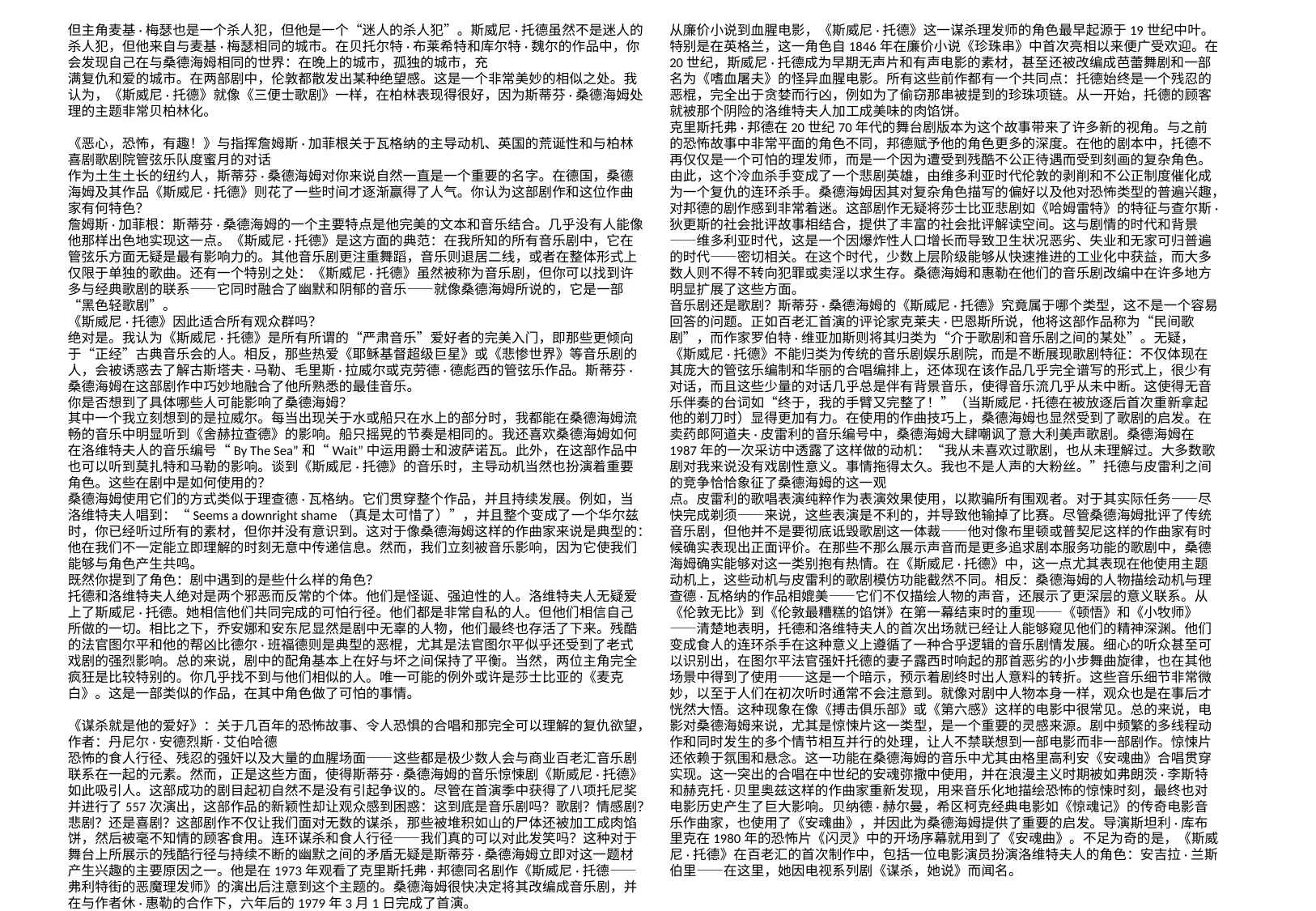

但主角麦基·梅瑟也是一个杀人犯，但他是一个“迷人的杀人犯”。斯威尼·托德虽然不是迷人的杀人犯，但他来自与麦基·梅瑟相同的城市。在贝托尔特·布莱希特和库尔特·魏尔的作品中，你会发现自己在与桑德海姆相同的世界：在晚上的城市，孤独的城市，充
满复仇和爱的城市。在两部剧中，伦敦都散发出某种绝望感。这是一个非常美妙的相似之处。我认为，《斯威尼·托德》就像《三便士歌剧》一样，在柏林表现得很好，因为斯蒂芬·桑德海姆处理的主题非常贝柏林化。

《恶心，恐怖，有趣！》与指挥詹姆斯·加菲根关于瓦格纳的主导动机、英国的荒诞性和与柏林喜剧歌剧院管弦乐队度蜜月的对话
作为土生土长的纽约人，斯蒂芬·桑德海姆对你来说自然一直是一个重要的名字。在德国，桑德海姆及其作品《斯威尼·托德》则花了一些时间才逐渐赢得了人气。你认为这部剧作和这位作曲家有何特色？
詹姆斯·加菲根：斯蒂芬·桑德海姆的一个主要特点是他完美的文本和音乐结合。几乎没有人能像他那样出色地实现这一点。《斯威尼·托德》是这方面的典范：在我所知的所有音乐剧中，它在管弦乐方面无疑是最有影响力的。其他音乐剧更注重舞蹈，音乐则退居二线，或者在整体形式上仅限于单独的歌曲。还有一个特别之处：《斯威尼·托德》虽然被称为音乐剧，但你可以找到许多与经典歌剧的联系——它同时融合了幽默和阴郁的音乐——就像桑德海姆所说的，它是一部“黑色轻歌剧”。
《斯威尼·托德》因此适合所有观众群吗？
绝对是。我认为《斯威尼·托德》是所有所谓的“严肃音乐”爱好者的完美入门，即那些更倾向于“正经”古典音乐会的人。相反，那些热爱《耶稣基督超级巨星》或《悲惨世界》等音乐剧的人，会被诱惑去了解古斯塔夫·马勒、毛里斯·拉威尔或克劳德·德彪西的管弦乐作品。斯蒂芬·桑德海姆在这部剧作中巧妙地融合了他所熟悉的最佳音乐。
你是否想到了具体哪些人可能影响了桑德海姆？
其中一个我立刻想到的是拉威尔。每当出现关于水或船只在水上的部分时，我都能在桑德海姆流畅的音乐中明显听到《舍赫拉查德》的影响。船只摇晃的节奏是相同的。我还喜欢桑德海姆如何在洛维特夫人的音乐编号“By The Sea”和“Wait”中运用爵士和波萨诺瓦。此外，在这部作品中也可以听到莫扎特和马勒的影响。谈到《斯威尼·托德》的音乐时，主导动机当然也扮演着重要角色。这些在剧中是如何使用的？
桑德海姆使用它们的方式类似于理查德·瓦格纳。它们贯穿整个作品，并且持续发展。例如，当洛维特夫人唱到：“Seems a downright shame（真是太可惜了）”，并且整个变成了一个华尔兹时，你已经听过所有的素材，但你并没有意识到。这对于像桑德海姆这样的作曲家来说是典型的：他在我们不一定能立即理解的时刻无意中传递信息。然而，我们立刻被音乐影响，因为它使我们能够与角色产生共鸣。
既然你提到了角色：剧中遇到的是些什么样的角色？
托德和洛维特夫人绝对是两个邪恶而反常的个体。他们是怪诞、强迫性的人。洛维特夫人无疑爱上了斯威尼·托德。她相信他们共同完成的可怕行径。他们都是非常自私的人。但他们相信自己所做的一切。相比之下，乔安娜和安东尼显然是剧中无辜的人物，他们最终也存活了下来。残酷的法官图尔平和他的帮凶比德尔·班福德则是典型的恶棍，尤其是法官图尔平似乎还受到了老式戏剧的强烈影响。总的来说，剧中的配角基本上在好与坏之间保持了平衡。当然，两位主角完全疯狂是比较特别的。你几乎找不到与他们相似的人。唯一可能的例外或许是莎士比亚的《麦克白》。这是一部类似的作品，在其中角色做了可怕的事情。

《谋杀就是他的爱好》：关于几百年的恐怖故事、令人恐惧的合唱和那完全可以理解的复仇欲望，作者：丹尼尔·安德烈斯·艾伯哈德
恐怖的食人行径、残忍的强奸以及大量的血腥场面——这些都是极少数人会与商业百老汇音乐剧联系在一起的元素。然而，正是这些方面，使得斯蒂芬·桑德海姆的音乐惊悚剧《斯威尼·托德》如此吸引人。这部成功的剧目起初自然不是没有引起争议的。尽管在首演季中获得了八项托尼奖并进行了557次演出，这部作品的新颖性却让观众感到困惑：这到底是音乐剧吗？歌剧？情感剧？悲剧？还是喜剧？这部剧作不仅让我们面对无数的谋杀，那些被堆积如山的尸体还被加工成肉馅饼，然后被毫不知情的顾客食用。连环谋杀和食人行径——我们真的可以对此发笑吗？这种对于舞台上所展示的残酷行径与持续不断的幽默之间的矛盾无疑是斯蒂芬·桑德海姆立即对这一题材产生兴趣的主要原因之一。他是在1973年观看了克里斯托弗·邦德同名剧作《斯威尼·托德——弗利特街的恶魔理发师》的演出后注意到这个主题的。桑德海姆很快决定将其改编成音乐剧，并在与作者休·惠勒的合作下，六年后的1979年3月1日完成了首演。

从廉价小说到血腥电影，《斯威尼·托德》这一谋杀理发师的角色最早起源于19世纪中叶。特别是在英格兰，这一角色自1846年在廉价小说《珍珠串》中首次亮相以来便广受欢迎。在20世纪，斯威尼·托德成为早期无声片和有声电影的素材，甚至还被改编成芭蕾舞剧和一部名为《嗜血屠夫》的怪异血腥电影。所有这些前作都有一个共同点：托德始终是一个残忍的恶棍，完全出于贪婪而行凶，例如为了偷窃那串被提到的珍珠项链。从一开始，托德的顾客就被那个阴险的洛维特夫人加工成美味的肉馅饼。
克里斯托弗·邦德在20世纪70年代的舞台剧版本为这个故事带来了许多新的视角。与之前的恐怖故事中非常平面的角色不同，邦德赋予他的角色更多的深度。在他的剧本中，托德不再仅仅是一个可怕的理发师，而是一个因为遭受到残酷不公正待遇而受到刻画的复杂角色。由此，这个冷血杀手变成了一个悲剧英雄，由维多利亚时代伦敦的剥削和不公正制度催化成为一个复仇的连环杀手。桑德海姆因其对复杂角色描写的偏好以及他对恐怖类型的普遍兴趣，对邦德的剧作感到非常着迷。这部剧作无疑将莎士比亚悲剧如《哈姆雷特》的特征与查尔斯·狄更斯的社会批评故事相结合，提供了丰富的社会批评解读空间。这与剧情的时代和背景——维多利亚时代，这是一个因爆炸性人口增长而导致卫生状况恶劣、失业和无家可归普遍的时代——密切相关。在这个时代，少数上层阶级能够从快速推进的工业化中获益，而大多数人则不得不转向犯罪或卖淫以求生存。桑德海姆和惠勒在他们的音乐剧改编中在许多地方明显扩展了这些方面。
音乐剧还是歌剧？斯蒂芬·桑德海姆的《斯威尼·托德》究竟属于哪个类型，这不是一个容易回答的问题。正如百老汇首演的评论家克莱夫·巴恩斯所说，他将这部作品称为“民间歌剧”，而作家罗伯特·维亚加斯则将其归类为“介于歌剧和音乐剧之间的某处”。无疑，《斯威尼·托德》不能归类为传统的音乐剧娱乐剧院，而是不断展现歌剧特征：不仅体现在其庞大的管弦乐编制和华丽的合唱编排上，还体现在该作品几乎完全谱写的形式上，很少有对话，而且这些少量的对话几乎总是伴有背景音乐，使得音乐流几乎从未中断。这使得无音乐伴奏的台词如“终于，我的手臂又完整了！”（当斯威尼·托德在被放逐后首次重新拿起他的剃刀时）显得更加有力。在使用的作曲技巧上，桑德海姆也显然受到了歌剧的启发。在卖药郎阿道夫·皮雷利的音乐编号中，桑德海姆大肆嘲讽了意大利美声歌剧。桑德海姆在1987年的一次采访中透露了这样做的动机：“我从未喜欢过歌剧，也从未理解过。大多数歌剧对我来说没有戏剧性意义。事情拖得太久。我也不是人声的大粉丝。”托德与皮雷利之间的竞争恰恰象征了桑德海姆的这一观
点。皮雷利的歌唱表演纯粹作为表演效果使用，以欺骗所有围观者。对于其实际任务——尽快完成剃须——来说，这些表演是不利的，并导致他输掉了比赛。尽管桑德海姆批评了传统音乐剧，但他并不是要彻底诋毁歌剧这一体裁——他对像布里顿或普契尼这样的作曲家有时候确实表现出正面评价。在那些不那么展示声音而是更多追求剧本服务功能的歌剧中，桑德海姆确实能够对这一类别抱有热情。在《斯威尼·托德》中，这一点尤其表现在他使用主题动机上，这些动机与皮雷利的歌剧模仿功能截然不同。相反：桑德海姆的人物描绘动机与理查德·瓦格纳的作品相媲美——它们不仅描绘人物的声音，还展示了更深层的意义联系。从《伦敦无比》到《伦敦最糟糕的馅饼》在第一幕结束时的重现——《顿悟》和《小牧师》——清楚地表明，托德和洛维特夫人的首次出场就已经让人能够窥见他们的精神深渊。他们变成食人的连环杀手在这种意义上遵循了一种合乎逻辑的音乐剧情发展。细心的听众甚至可以识别出，在图尔平法官强奸托德的妻子露西时响起的那首恶劣的小步舞曲旋律，也在其他场景中得到了使用——这是一个暗示，预示着剧终时出人意料的转折。这些音乐细节非常微妙，以至于人们在初次听时通常不会注意到。就像对剧中人物本身一样，观众也是在事后才恍然大悟。这种现象在像《搏击俱乐部》或《第六感》这样的电影中很常见。总的来说，电影对桑德海姆来说，尤其是惊悚片这一类型，是一个重要的灵感来源。剧中频繁的多线程动作和同时发生的多个情节相互并行的处理，让人不禁联想到一部电影而非一部剧作。惊悚片还依赖于氛围和悬念。这一功能在桑德海姆的音乐中尤其由格里高利安《安魂曲》合唱贯穿实现。这一突出的合唱在中世纪的安魂弥撒中使用，并在浪漫主义时期被如弗朗茨·李斯特和赫克托·贝里奥兹这样的作曲家重新发现，用来音乐化地描绘恐怖的惊悚时刻，最终也对电影历史产生了巨大影响。贝纳德·赫尔曼，希区柯克经典电影如《惊魂记》的传奇电影音乐作曲家，也使用了《安魂曲》，并因此为桑德海姆提供了重要的启发。导演斯坦利·库布里克在1980年的恐怖片《闪灵》中的开场序幕就用到了《安魂曲》。不足为奇的是，《斯威尼·托德》在百老汇的首次制作中，包括一位电影演员扮演洛维特夫人的角色：安吉拉·兰斯伯里——在这里，她因电视系列剧《谋杀，她说》而闻名。